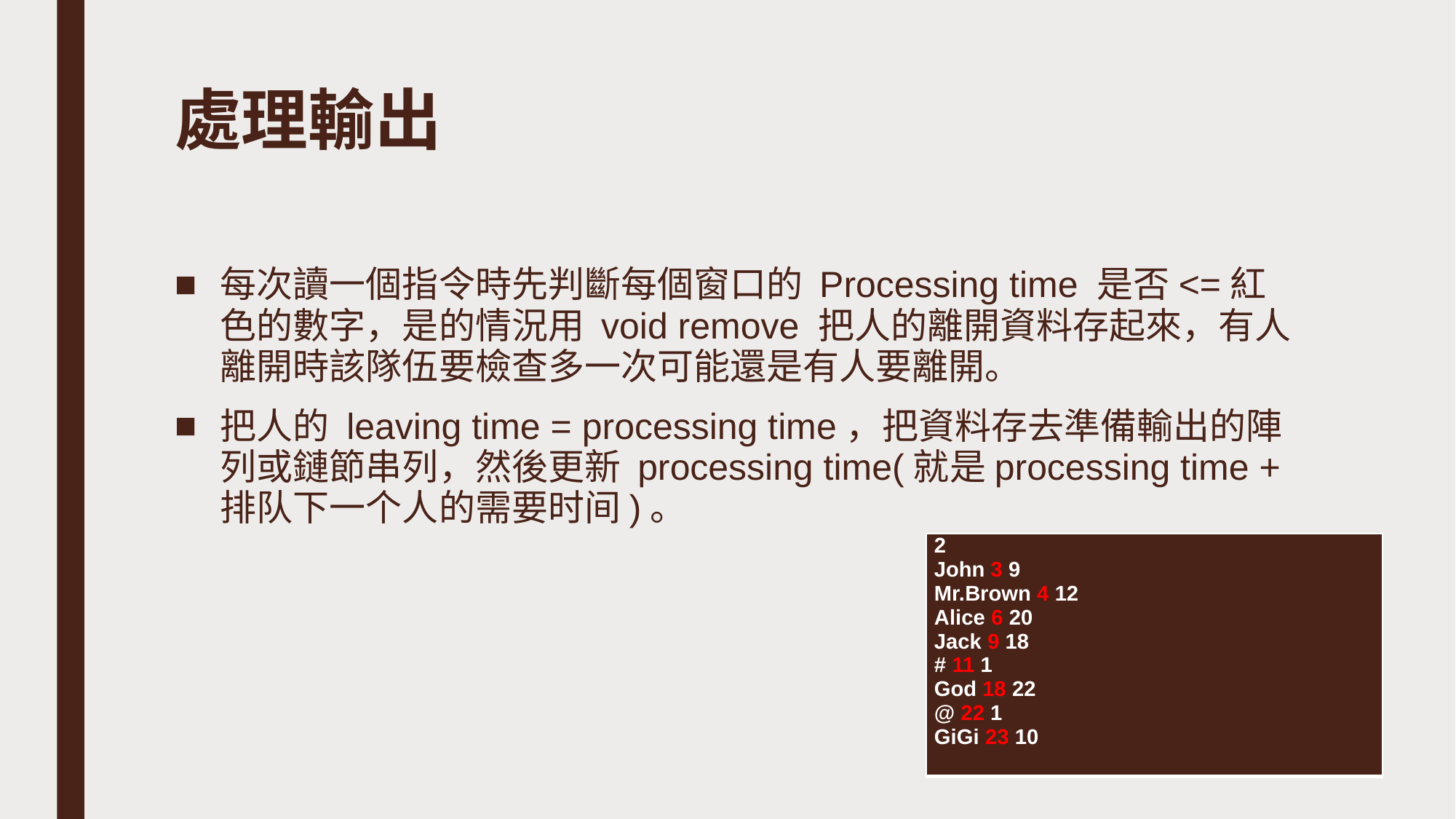

# 處理輸出
每次讀一個指令時先判斷每個窗口的 Processing time 是否<=紅色的數字，是的情況用 void remove 把人的離開資料存起來，有人離開時該隊伍要檢查多一次可能還是有人要離開。
把人的 leaving time = processing time，把資料存去準備輸出的陣列或鏈節串列，然後更新 processing time(就是processing time + 排队下一个人的需要时间)。
| 2 John 3 9 Mr.Brown 4 12 Alice 6 20 Jack 9 18 # 11 1 God 18 22 @ 22 1 GiGi 23 10 |
| --- |